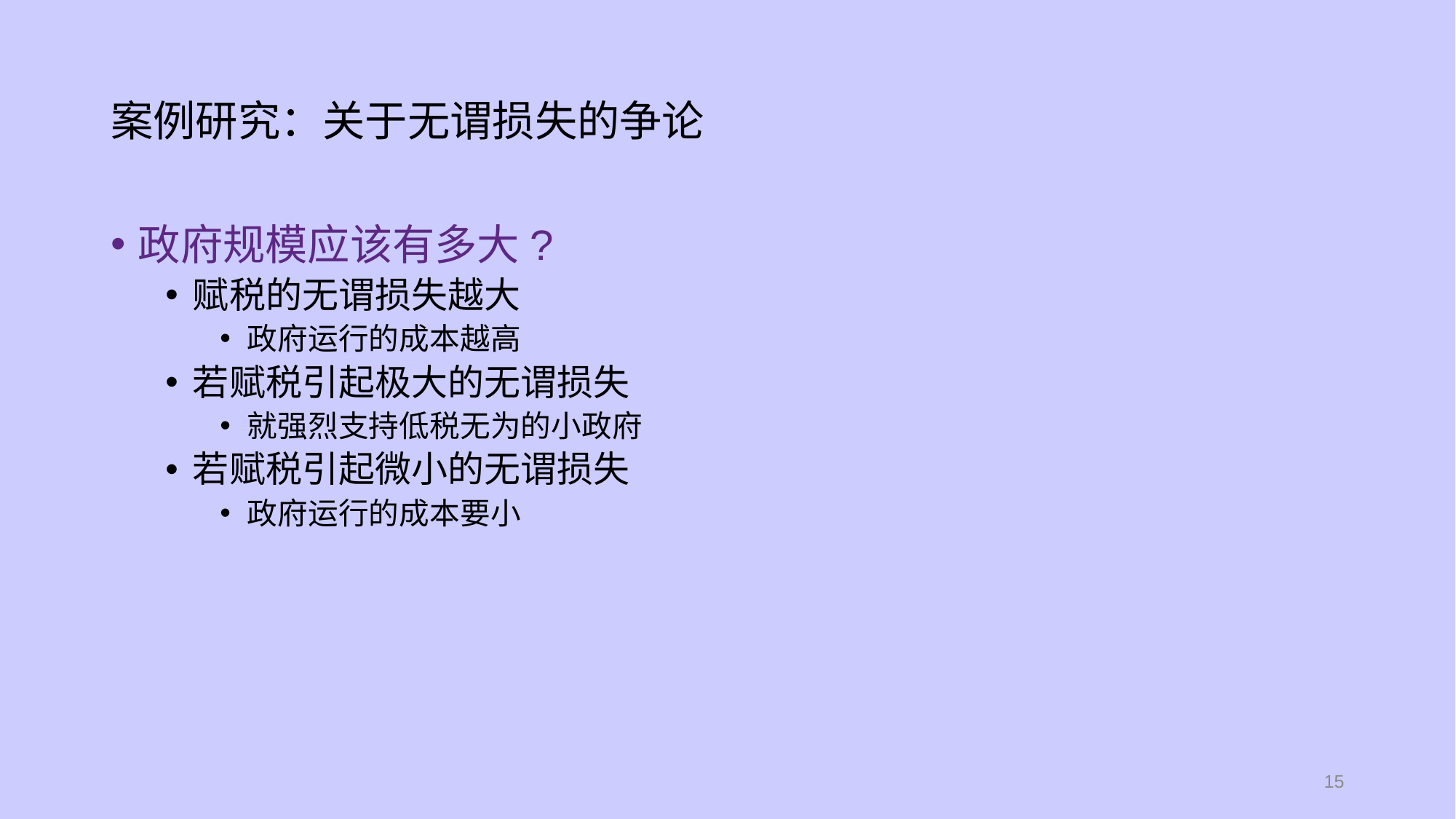

# 案例研究：关于无谓损失的争论
政府规模应该有多大?
赋税的无谓损失越大
政府运行的成本越高
若赋税引起极大的无谓损失
就强烈支持低税无为的小政府
若赋税引起微小的无谓损失
政府运行的成本要小

15